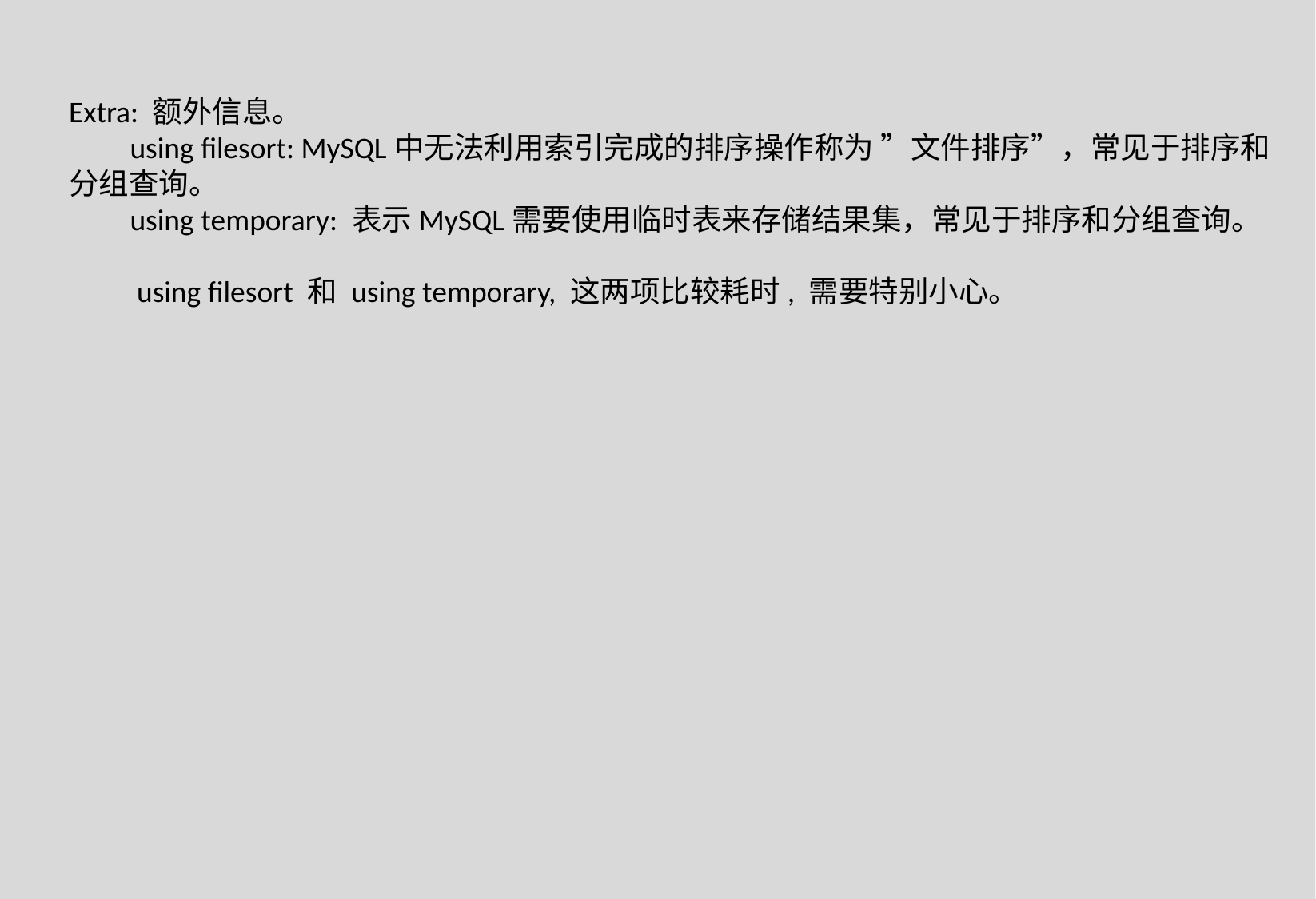

Extra: 额外信息。
         using filesort: MySQL中无法利用索引完成的排序操作称为 ”文件排序”，常见于排序和分组查询。
         using temporary: 表示MySQL需要使用临时表来存储结果集，常见于排序和分组查询。

          using filesort 和 using temporary, 这两项比较耗时, 需要特别小心。